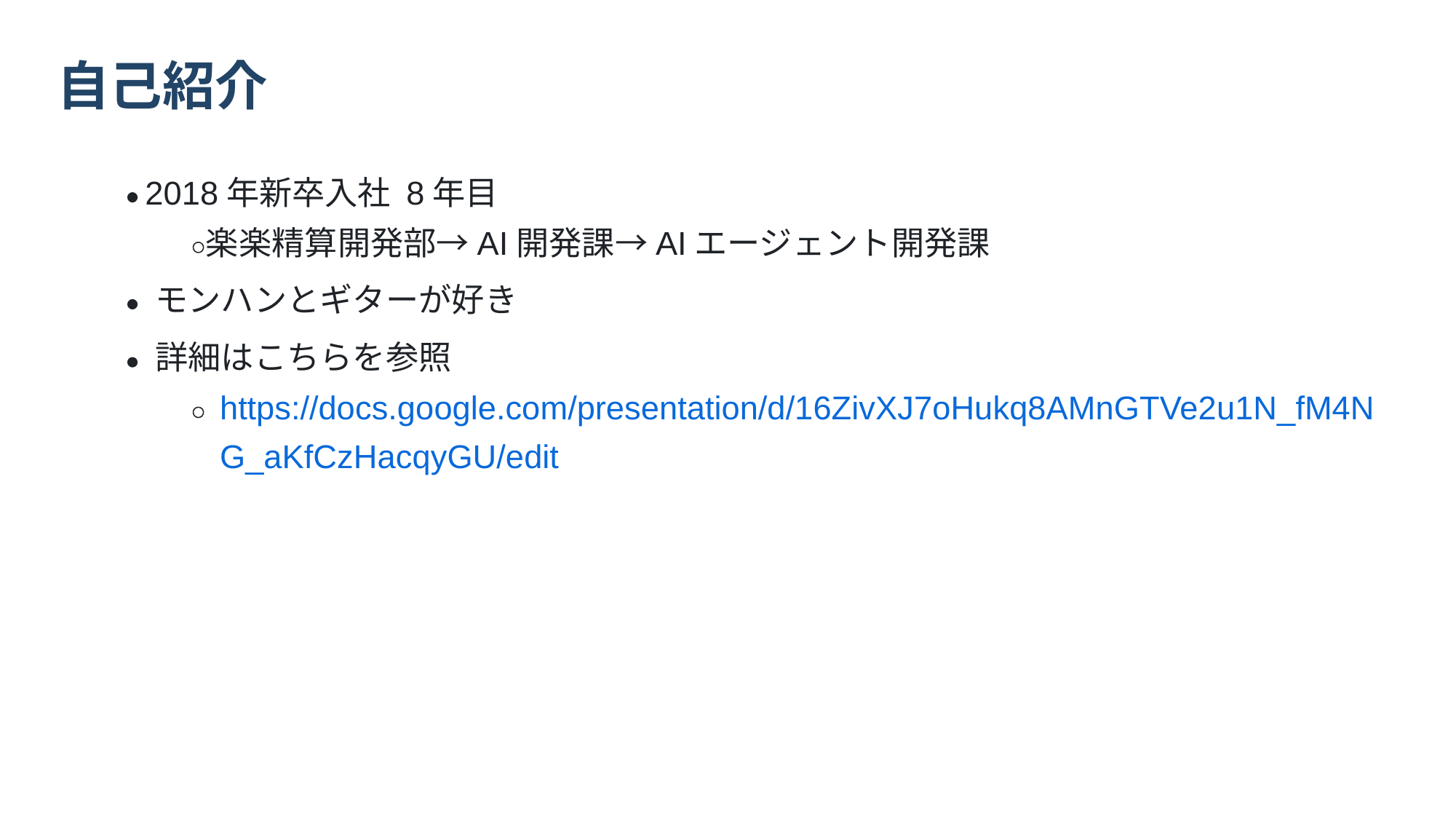

⾃⼰紹介
2018年新卒⼊社 8年⽬

楽楽精算開発部→AI開発課→AIエージェント開発課

モンハンとギターが好き

詳細はこちらを参照

https://docs.google.com/presentation/d/16ZivXJ7oHukq8AMnGTVe2u1N_fM4N

G_aKfCzHacqyGU/edit